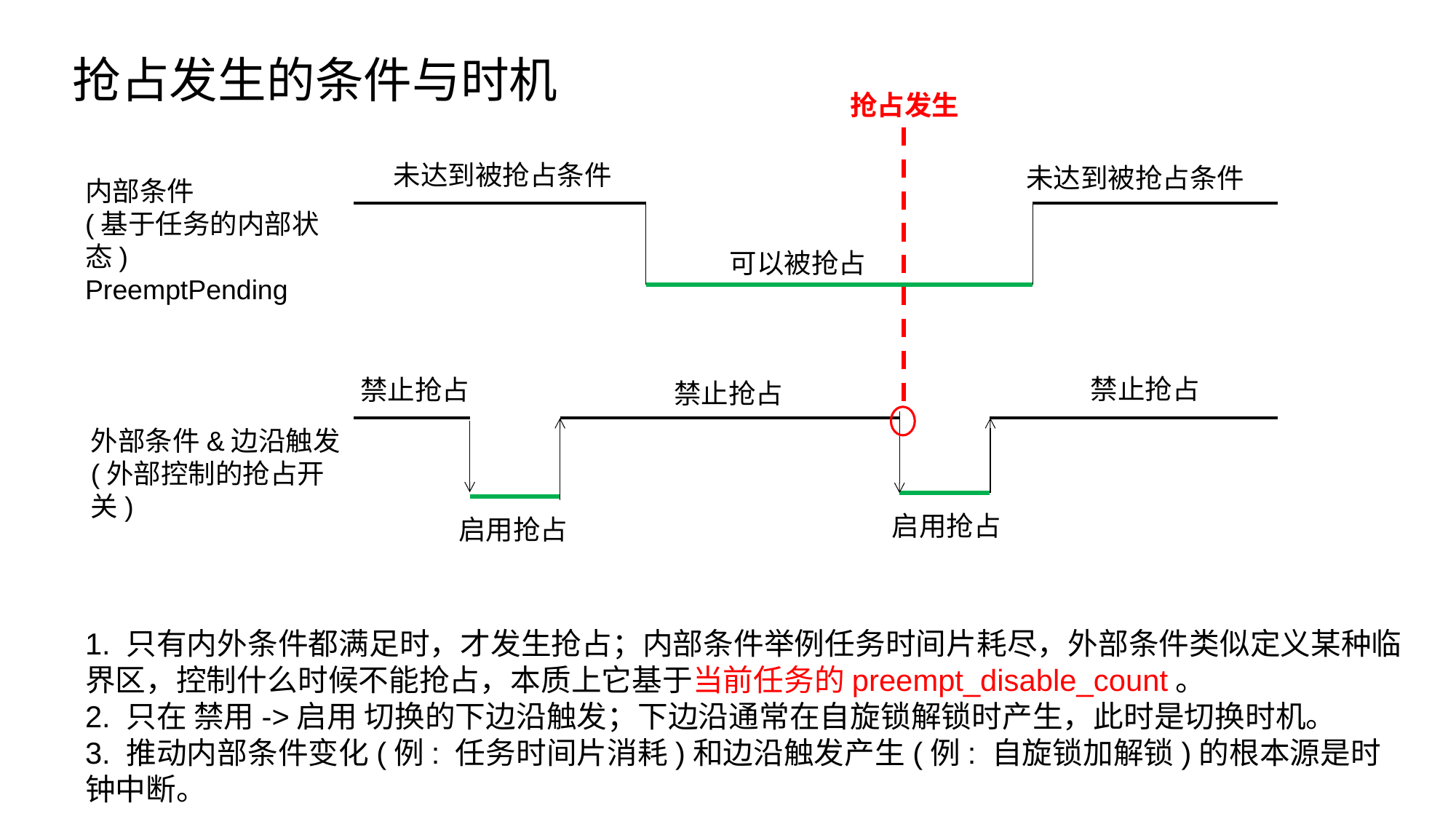

抢占发生的条件与时机
抢占发生
未达到被抢占条件
未达到被抢占条件
内部条件
(基于任务的内部状态)
PreemptPending
可以被抢占
禁止抢占
禁止抢占
禁止抢占

外部条件&边沿触发
(外部控制的抢占开关)
启用抢占
启用抢占
1. 只有内外条件都满足时，才发生抢占；内部条件举例任务时间片耗尽，外部条件类似定义某种临界区，控制什么时候不能抢占，本质上它基于当前任务的preempt_disable_count。
2. 只在 禁用->启用 切换的下边沿触发；下边沿通常在自旋锁解锁时产生，此时是切换时机。
3. 推动内部条件变化(例: 任务时间片消耗)和边沿触发产生(例: 自旋锁加解锁)的根本源是时钟中断。